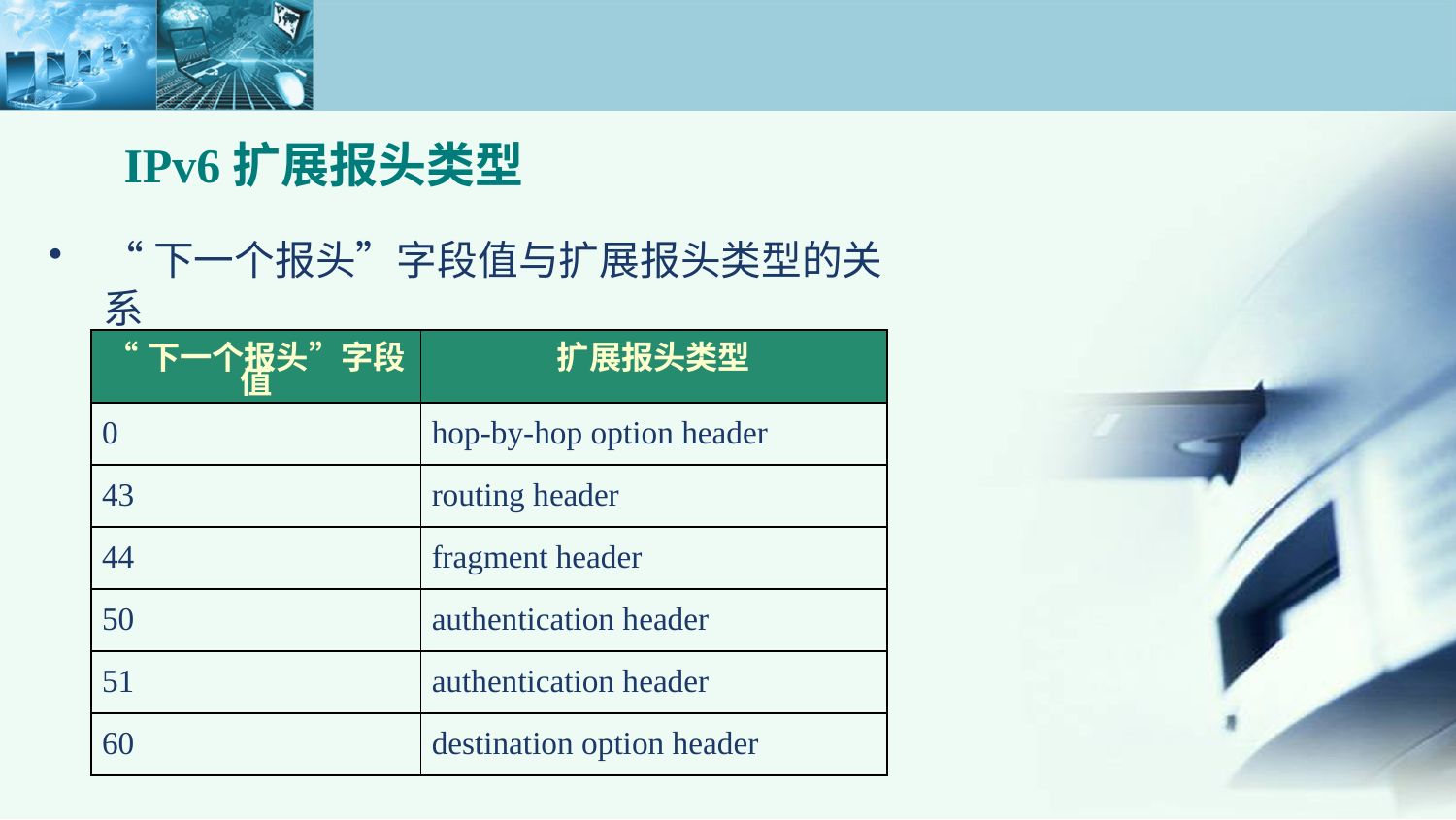

# IPv6扩展报头类型
“下一个报头”字段值与扩展报头类型的关系

| “下一个报头”字段值 | 扩展报头类型 |
| --- | --- |
| 0 | hop-by-hop option header |
| 43 | routing header |
| 44 | fragment header |
| 50 | authentication header |
| 51 | authentication header |
| 60 | destination option header |